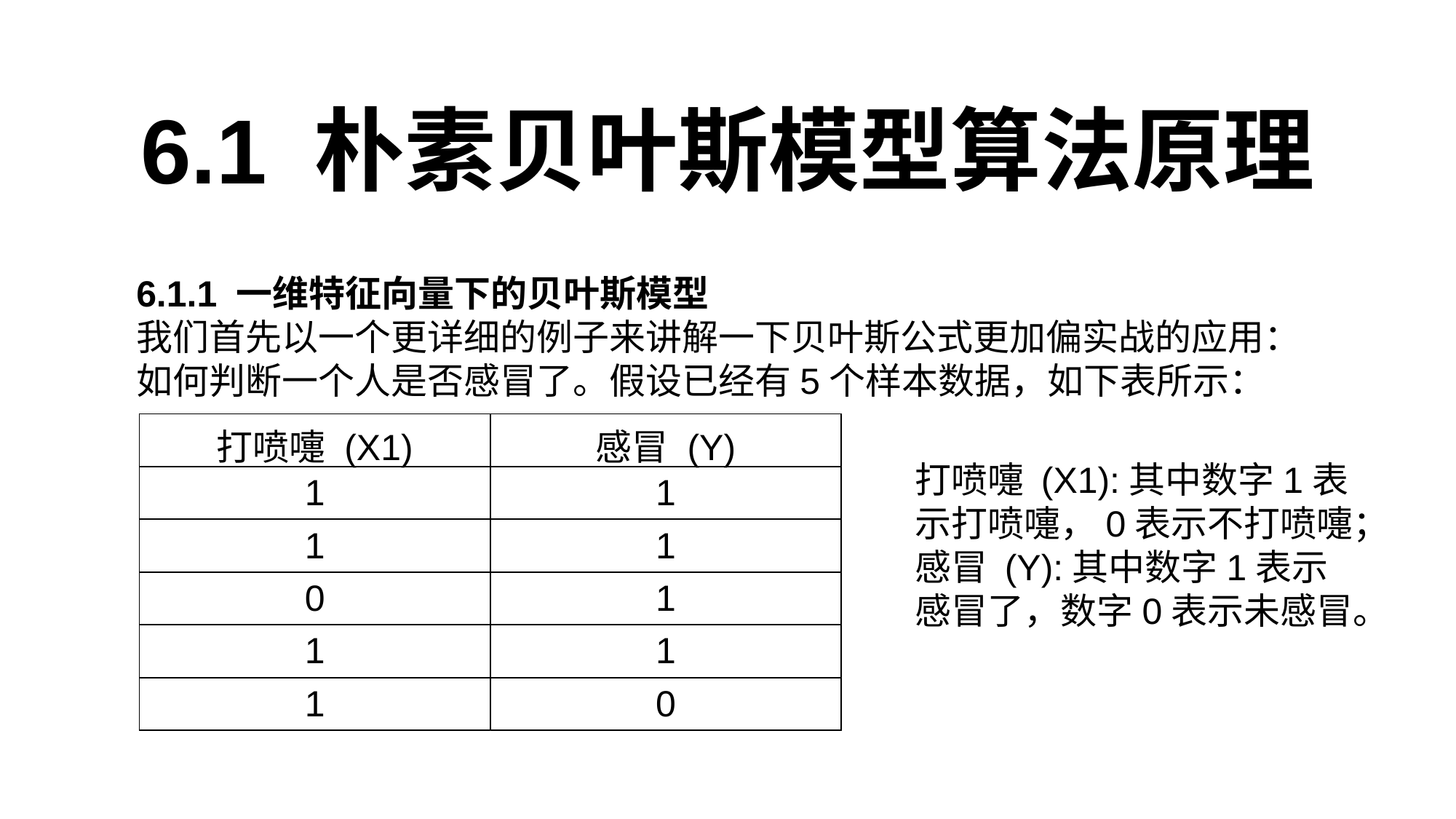

6.1 朴素贝叶斯模型算法原理
6.1.1 一维特征向量下的贝叶斯模型
我们首先以一个更详细的例子来讲解一下贝叶斯公式更加偏实战的应用：如何判断一个人是否感冒了。假设已经有5个样本数据，如下表所示：
| 打喷嚏 (X1) | 感冒 (Y) |
| --- | --- |
| 1 | 1 |
| 1 | 1 |
| 0 | 1 |
| 1 | 1 |
| 1 | 0 |
打喷嚏 (X1):其中数字1表示打喷嚏，0表示不打喷嚏；
感冒 (Y):其中数字1表示感冒了，数字0表示未感冒。